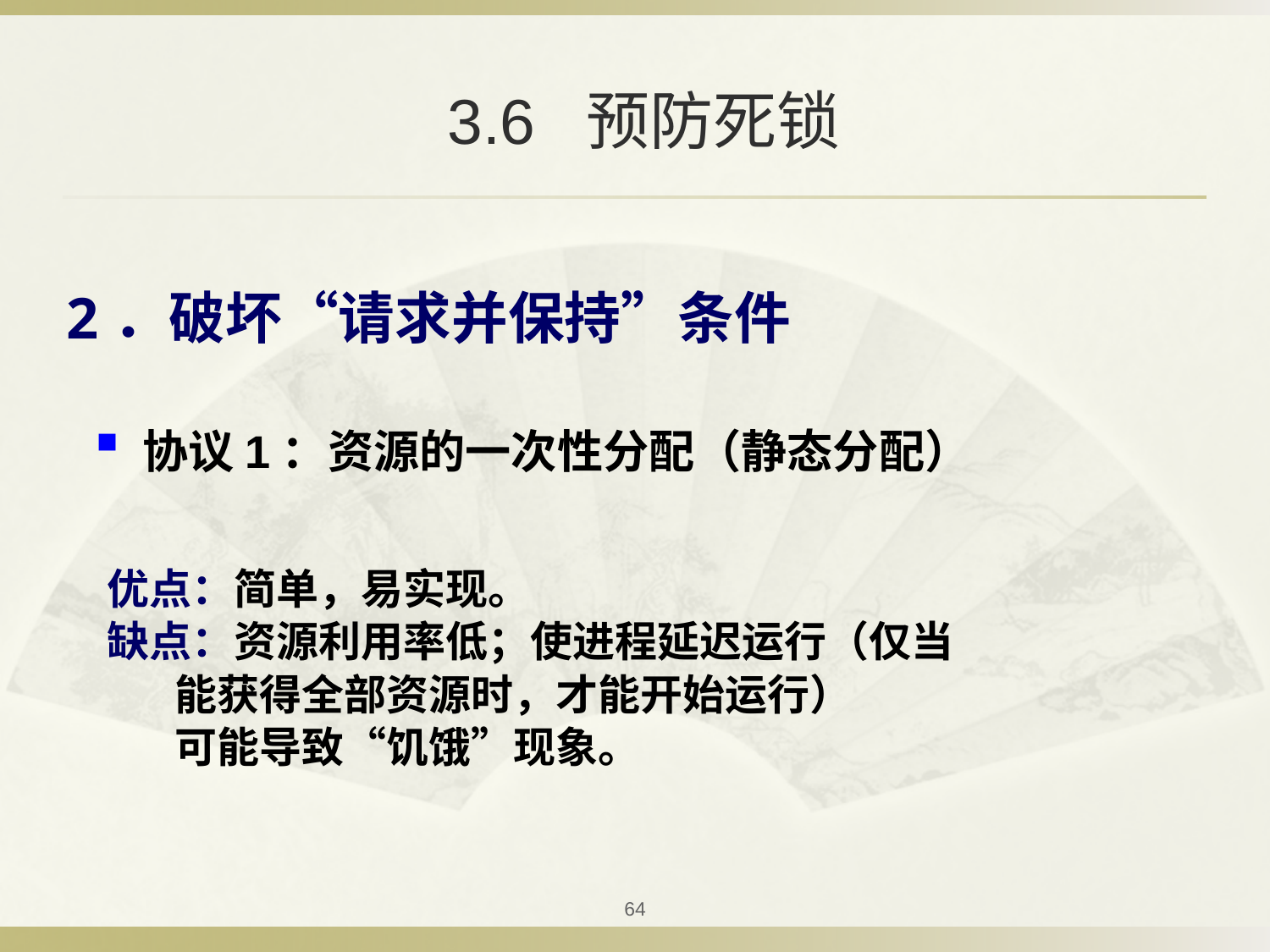

# 3.6  预防死锁
2．破坏“请求并保持”条件
 协议1：资源的一次性分配（静态分配）
优点：简单，易实现。
缺点：资源利用率低；使进程延迟运行（仅当
      能获得全部资源时，才能开始运行）
      可能导致“饥饿”现象。
64